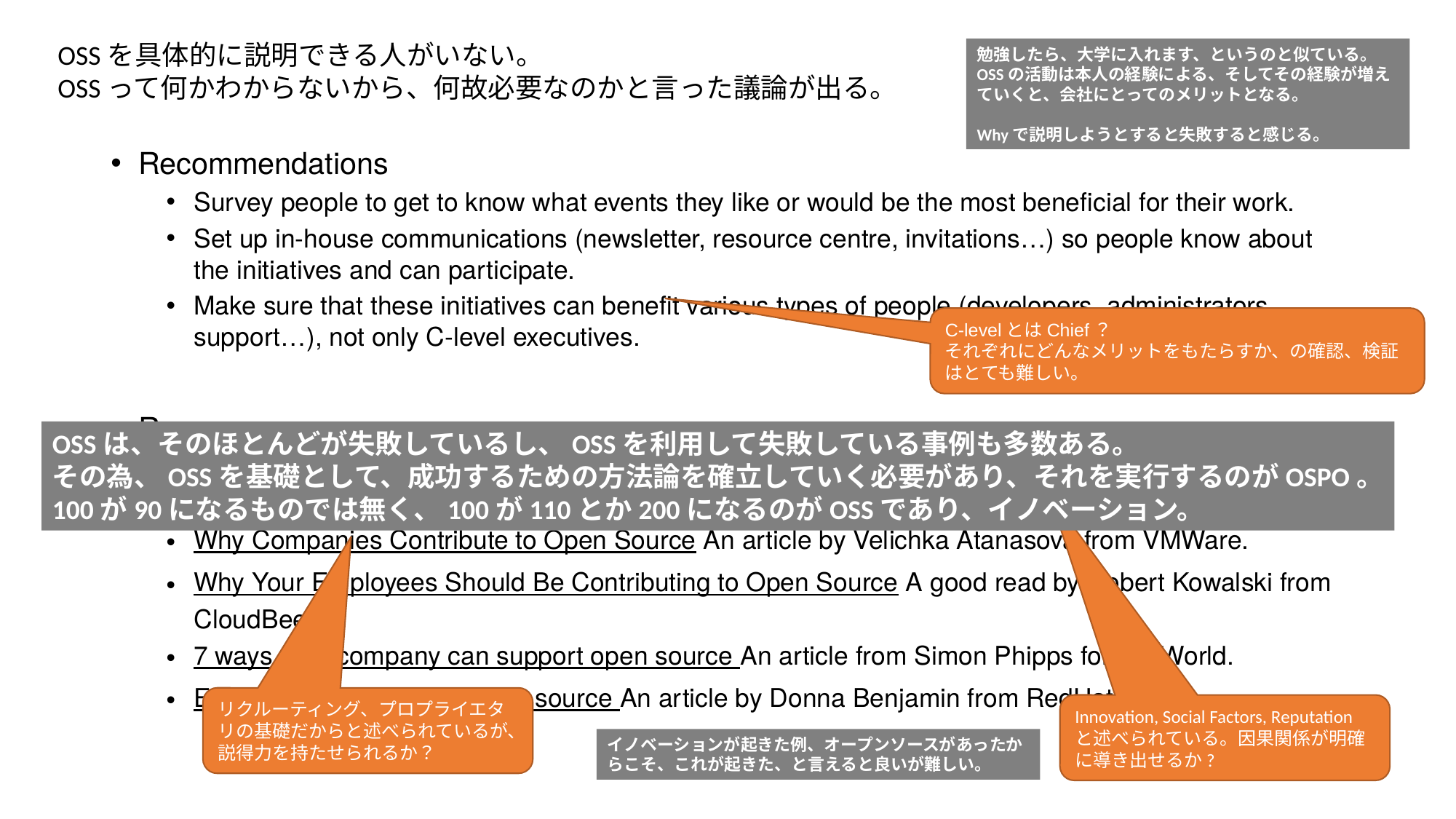

OSSを具体的に説明できる人がいない。
OSSって何かわからないから、何故必要なのかと言った議論が出る。
勉強したら、大学に入れます、というのと似ている。
OSSの活動は本人の経験による、そしてその経験が増えていくと、会社にとってのメリットとなる。

Whyで説明しようとすると失敗すると感じる。
Recommendations
Survey people to get to know what events they like or would be the most beneficial for their work.
Set up in-house communications (newsletter, resource centre, invitations…) so people know about the initiatives and can participate.
Make sure that these initiatives can benefit various types of people (developers, administrators, support…), not only C-level executives.

Resources
What Motivates a Developer to Contribute to Open-Source Software? An article by Michael Sweeney on clearcode.cc.
Why Companies Contribute to Open Source An article by Velichka Atanasova from VMWare.
Why Your Employees Should Be Contributing to Open Source A good read by Robert Kowalski from CloudBees.
7 ways your company can support open source An article from Simon Phipps for InfoWorld.
Events: The life force of open source An article by Donna Benjamin from RedHat.
C-levelとはChief？
それぞれにどんなメリットをもたらすか、の確認、検証はとても難しい。
OSSは、そのほとんどが失敗しているし、OSSを利用して失敗している事例も多数ある。
その為、OSSを基礎として、成功するための方法論を確立していく必要があり、それを実行するのがOSPO。
100が90になるものでは無く、100が110とか200になるのがOSSであり、イノベーション。
リクルーティング、プロプライエタリの基礎だからと述べられているが、説得力を持たせられるか？
Innovation, Social Factors, Reputation と述べられている。因果関係が明確に導き出せるか?
イノベーションが起きた例、オープンソースがあったからこそ、これが起きた、と言えると良いが難しい。